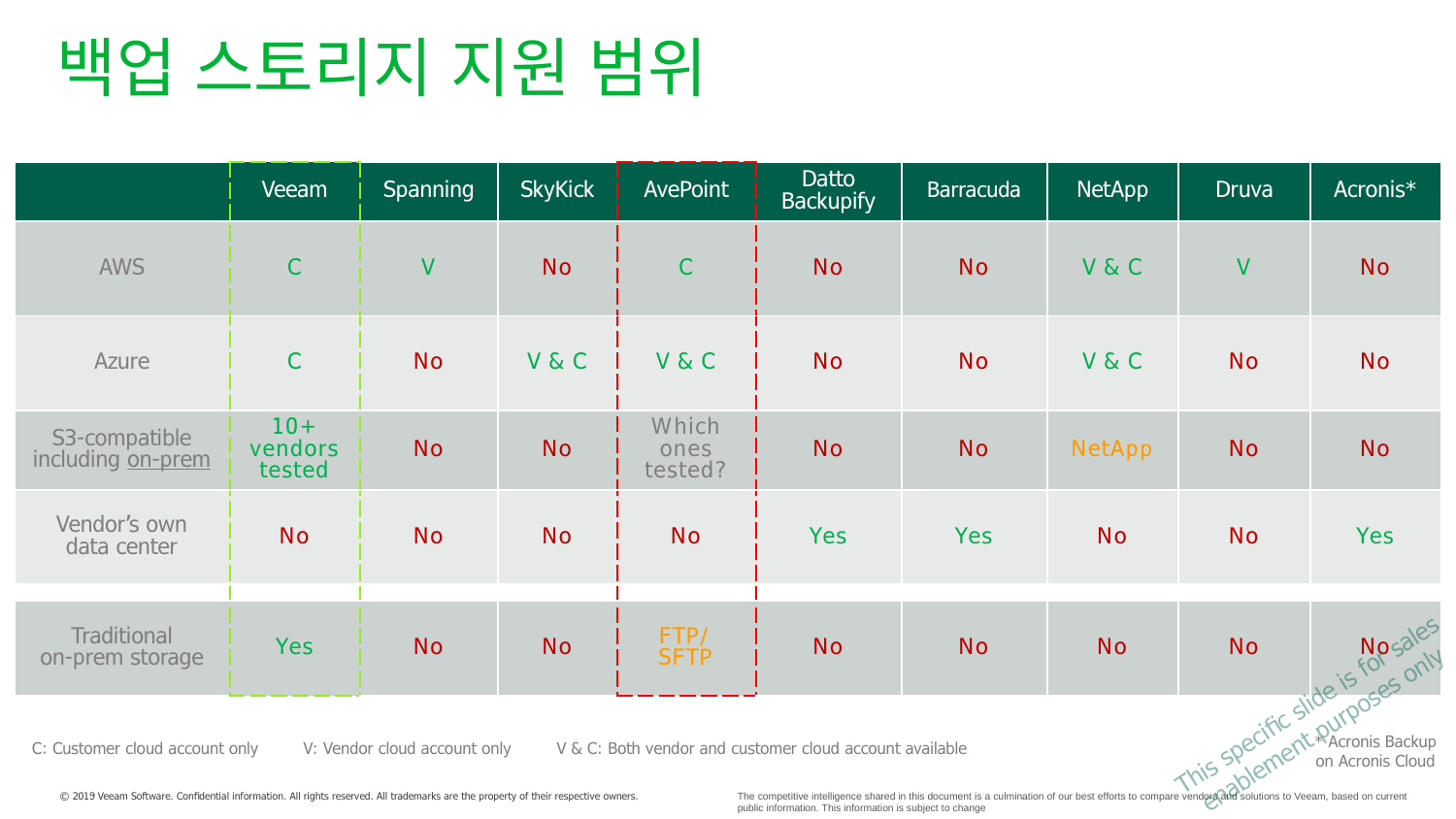

# 백업 스토리지 지원 범위
|  | Veeam | Spanning | SkyKick | AvePoint | Datto Backupify | Barracuda | NetApp | Druva | Acronis\* |
| --- | --- | --- | --- | --- | --- | --- | --- | --- | --- |
| AWS | C | V | No | C | No | No | V & C | V | No |
| Azure | C | No | V & C | V & C | No | No | V & C | No | No |
| S3-compatible including on-prem | 10+ vendors tested | No | No | Which ones tested? | No | No | NetApp | No | No |
| Vendor’s own data center | No | No | No | No | Yes | Yes | No | No | Yes |
|  |  |  |  |  |  |  |  |  |  |
| Traditional on-prem storage | Yes | No | No | FTP/SFTP | No | No | No | No | No |
This specific slide is for sales enablement purposes only
* Acronis Backup on Acronis Cloud
| C: Customer cloud account only | V: Vendor cloud account only | V & C: Both vendor and customer cloud account available |
| --- | --- | --- |
The competitive intelligence shared in this document is a culmination of our best efforts to compare vendors and solutions to Veeam, based on current public information. This information is subject to change